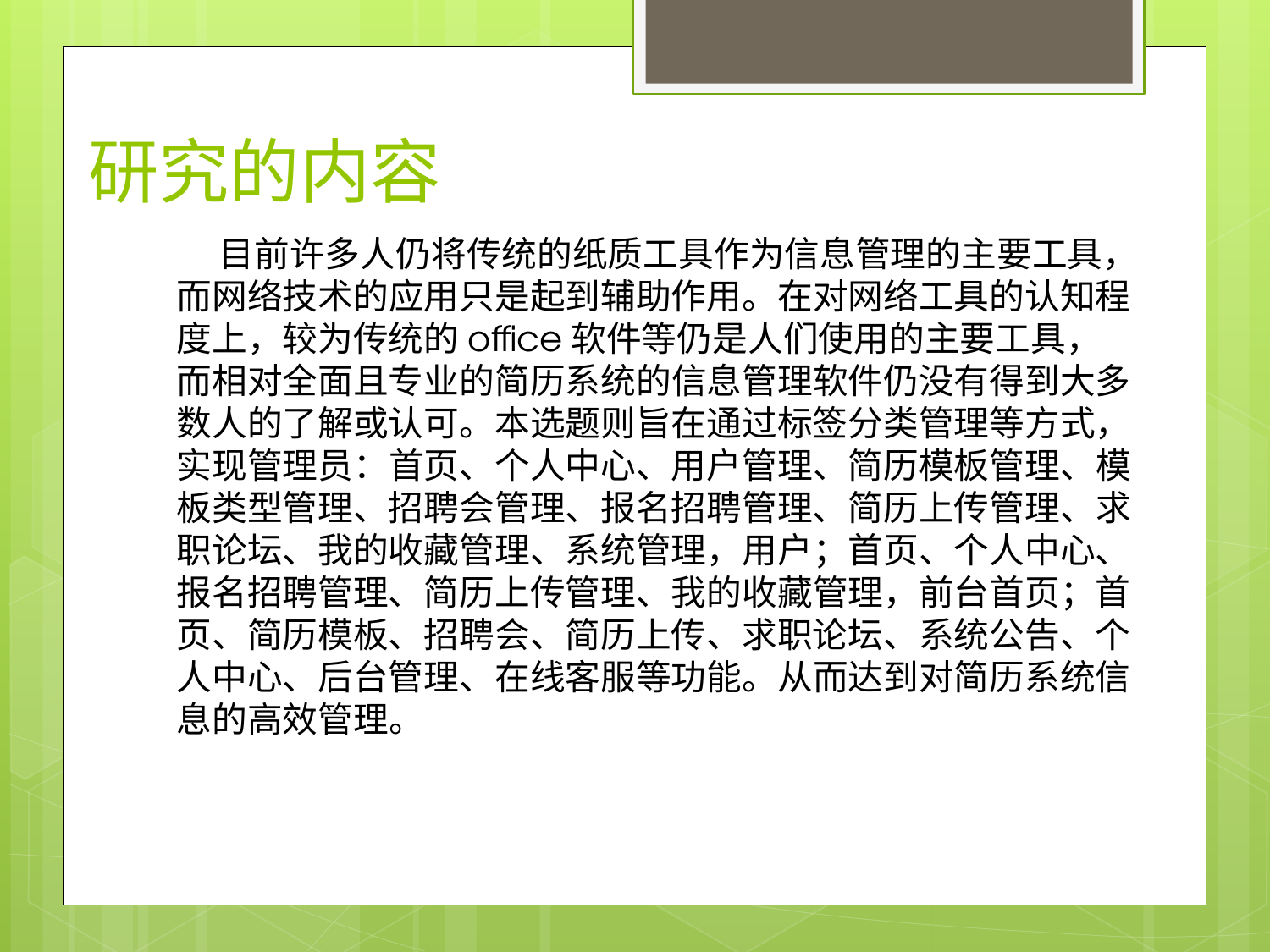

# 研究的内容
目前许多人仍将传统的纸质工具作为信息管理的主要工具，而网络技术的应用只是起到辅助作用。在对网络工具的认知程度上，较为传统的office软件等仍是人们使用的主要工具，而相对全面且专业的简历系统的信息管理软件仍没有得到大多数人的了解或认可。本选题则旨在通过标签分类管理等方式，实现管理员：首页、个人中心、用户管理、简历模板管理、模板类型管理、招聘会管理、报名招聘管理、简历上传管理、求职论坛、我的收藏管理、系统管理，用户；首页、个人中心、报名招聘管理、简历上传管理、我的收藏管理，前台首页；首页、简历模板、招聘会、简历上传、求职论坛、系统公告、个人中心、后台管理、在线客服等功能。从而达到对简历系统信息的高效管理。